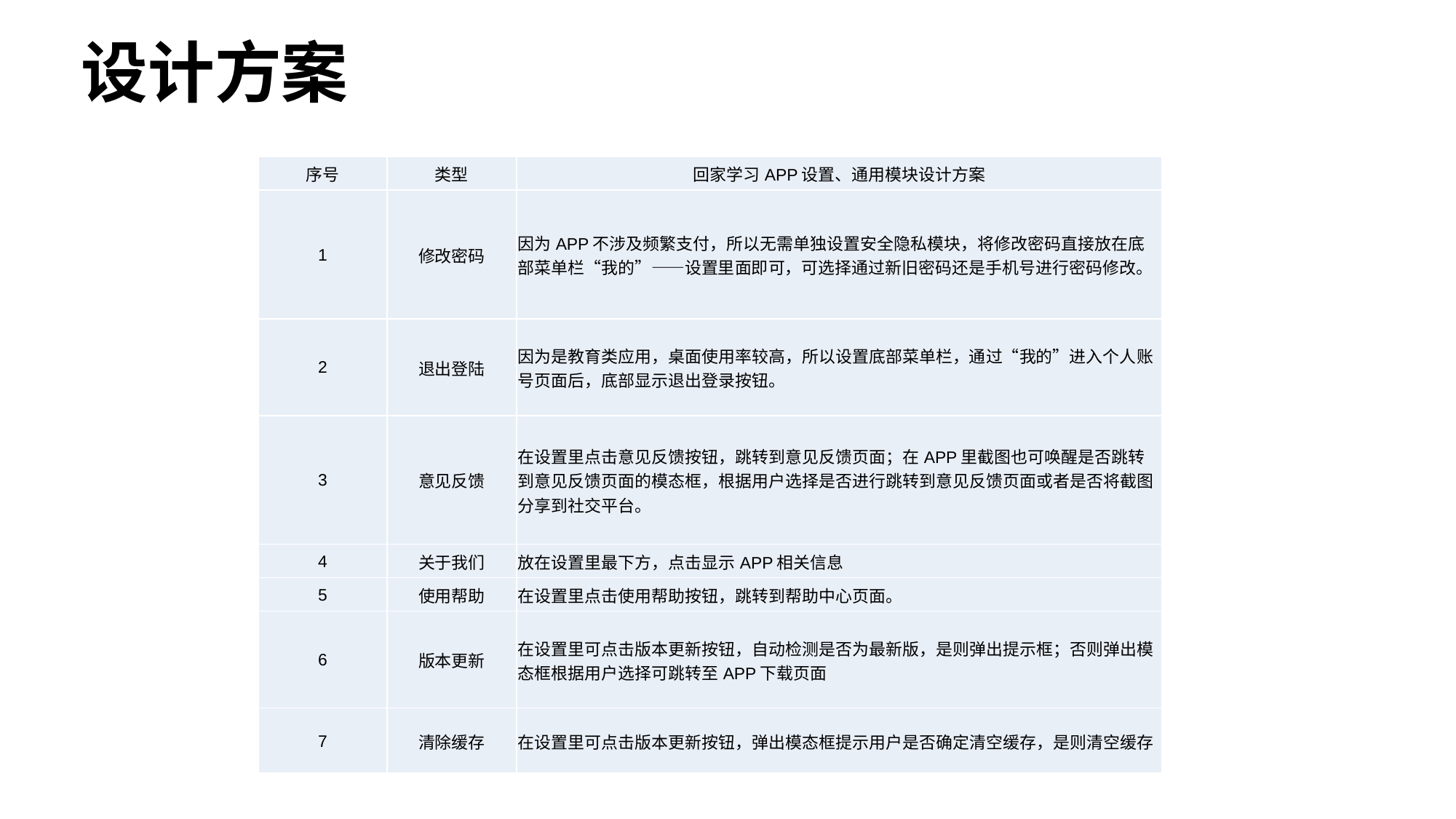

# 设计方案
| 序号 | 类型 | 回家学习APP设置、通用模块设计方案 |
| --- | --- | --- |
| 1 | 修改密码 | 因为APP不涉及频繁支付，所以无需单独设置安全隐私模块，将修改密码直接放在底部菜单栏“我的”——设置里面即可，可选择通过新旧密码还是手机号进行密码修改。 |
| 2 | 退出登陆 | 因为是教育类应用，桌面使用率较高，所以设置底部菜单栏，通过“我的”进入个人账号页面后，底部显示退出登录按钮。 |
| 3 | 意见反馈 | 在设置里点击意见反馈按钮，跳转到意见反馈页面；在APP里截图也可唤醒是否跳转到意见反馈页面的模态框，根据用户选择是否进行跳转到意见反馈页面或者是否将截图分享到社交平台。 |
| 4 | 关于我们 | 放在设置里最下方，点击显示APP相关信息 |
| 5 | 使用帮助 | 在设置里点击使用帮助按钮，跳转到帮助中心页面。 |
| 6 | 版本更新 | 在设置里可点击版本更新按钮，自动检测是否为最新版，是则弹出提示框；否则弹出模态框根据用户选择可跳转至APP下载页面 |
| 7 | 清除缓存 | 在设置里可点击版本更新按钮，弹出模态框提示用户是否确定清空缓存，是则清空缓存 |